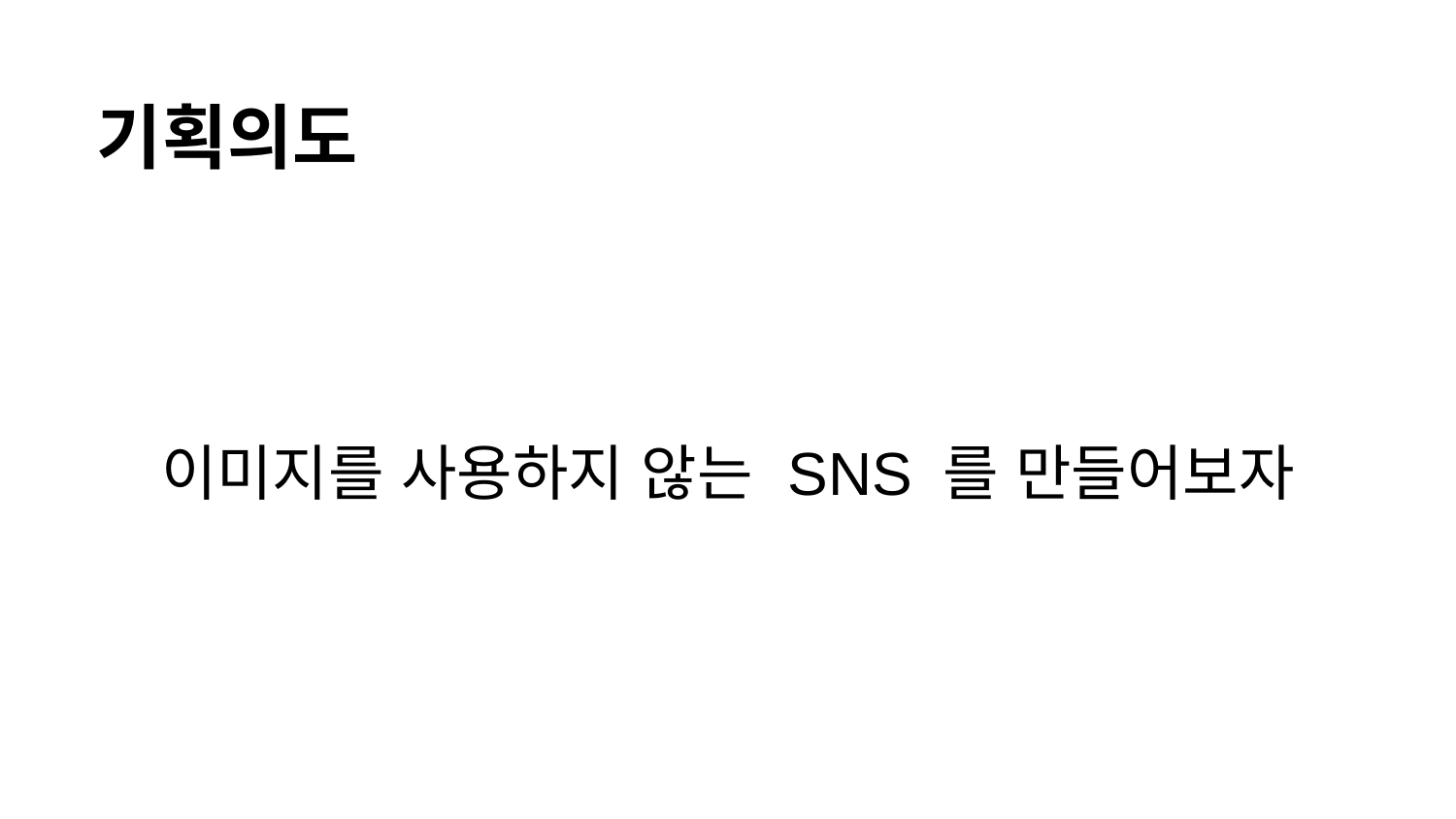

기획의도

이미지를 사용하지 않는 SNS 를 만들어보자